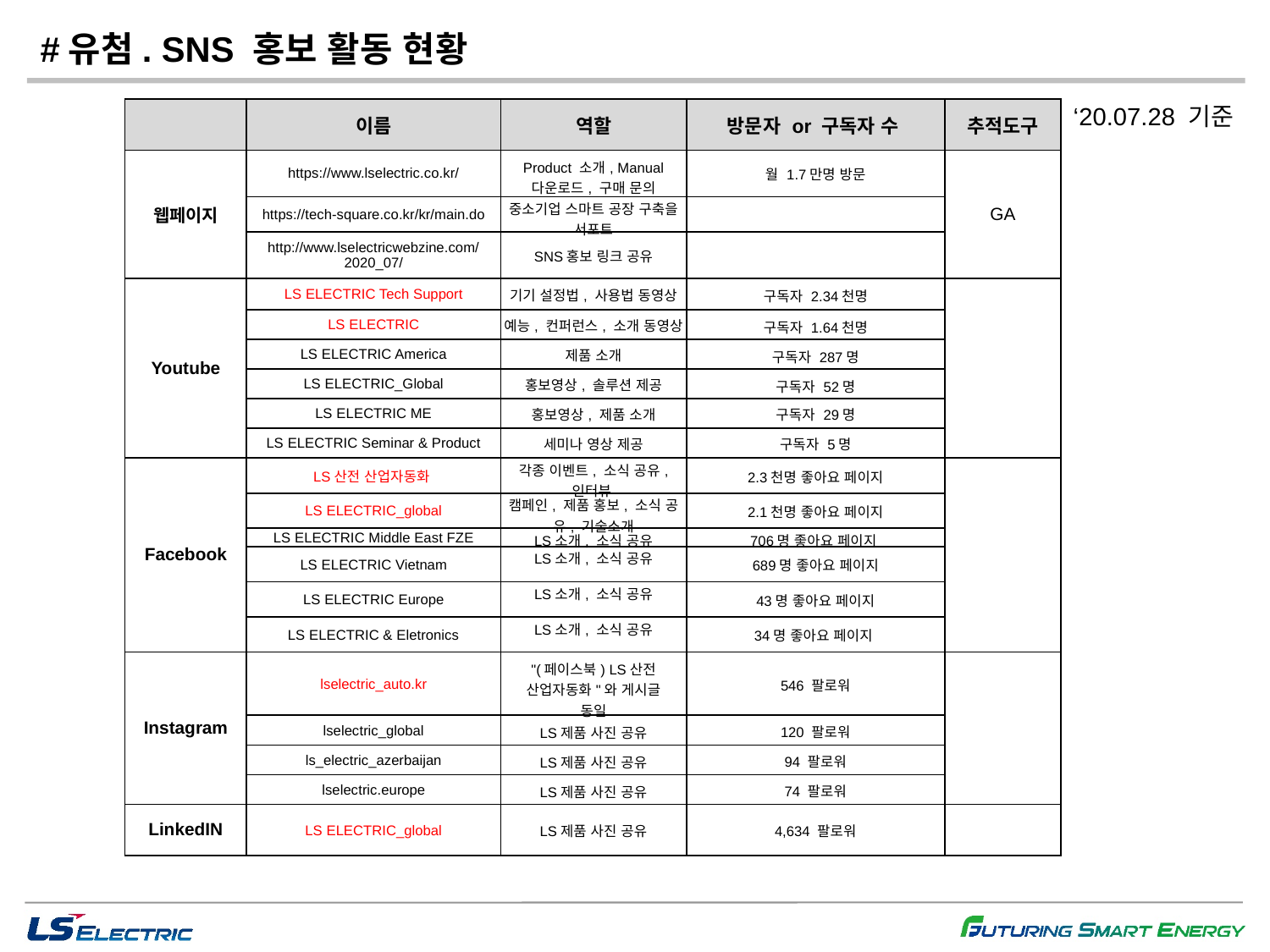

#유첨. SNS 홍보 활동 현황
‘20.07.28 기준
|  | 이름 | 역할 | 방문자 or 구독자 수 | 추적도구 |
| --- | --- | --- | --- | --- |
| 웹페이지 | https://www.lselectric.co.kr/ | Product 소개, Manual 다운로드, 구매 문의 | 월 1.7만명 방문 | GA |
|  | https://tech-square.co.kr/kr/main.do | 중소기업 스마트 공장 구축을 서포트 |  |  |
|  | http://www.lselectricwebzine.com/2020\_07/ | SNS홍보 링크 공유 |  |  |
| Youtube | LS ELECTRIC Tech Support | 기기 설정법, 사용법 동영상 | 구독자 2.34천명 |  |
|  | LS ELECTRIC | 예능, 컨퍼런스, 소개 동영상 | 구독자 1.64천명 |  |
|  | LS ELECTRIC America | 제품 소개 | 구독자 287명 |  |
|  | LS ELECTRIC\_Global | 홍보영상, 솔루션 제공 | 구독자 52명 |  |
|  | LS ELECTRIC ME | 홍보영상, 제품 소개 | 구독자 29명 |  |
|  | LS ELECTRIC Seminar & Product | 세미나 영상 제공 | 구독자 5명 |  |
| Facebook | LS산전 산업자동화 | 각종 이벤트, 소식 공유, 인터뷰 | 2.3천명 좋아요 페이지 |  |
|  | LS ELECTRIC\_global | 캠페인, 제품 홍보, 소식 공유, 기술소개 | 2.1천명 좋아요 페이지 |  |
|  | LS ELECTRIC Middle East FZE | LS소개, 소식 공유 | 706명 좋아요 페이지 |  |
|  | LS ELECTRIC Vietnam | LS소개, 소식 공유 | 689명 좋아요 페이지 |  |
|  | LS ELECTRIC Europe | LS소개, 소식 공유 | 43명 좋아요 페이지 |  |
|  | LS ELECTRIC & Eletronics | LS소개, 소식 공유 | 34명 좋아요 페이지 |  |
| Instagram | lselectric\_auto.kr | "(페이스북) LS산전 산업자동화"와 게시글 동일 | 546 팔로워 |  |
|  | lselectric\_global | LS제품 사진 공유 | 120 팔로워 |  |
|  | ls\_electric\_azerbaijan | LS제품 사진 공유 | 94 팔로워 |  |
|  | lselectric.europe | LS제품 사진 공유 | 74 팔로워 |  |
| LinkedIN | LS ELECTRIC\_global | LS제품 사진 공유 | 4,634 팔로워 |  |